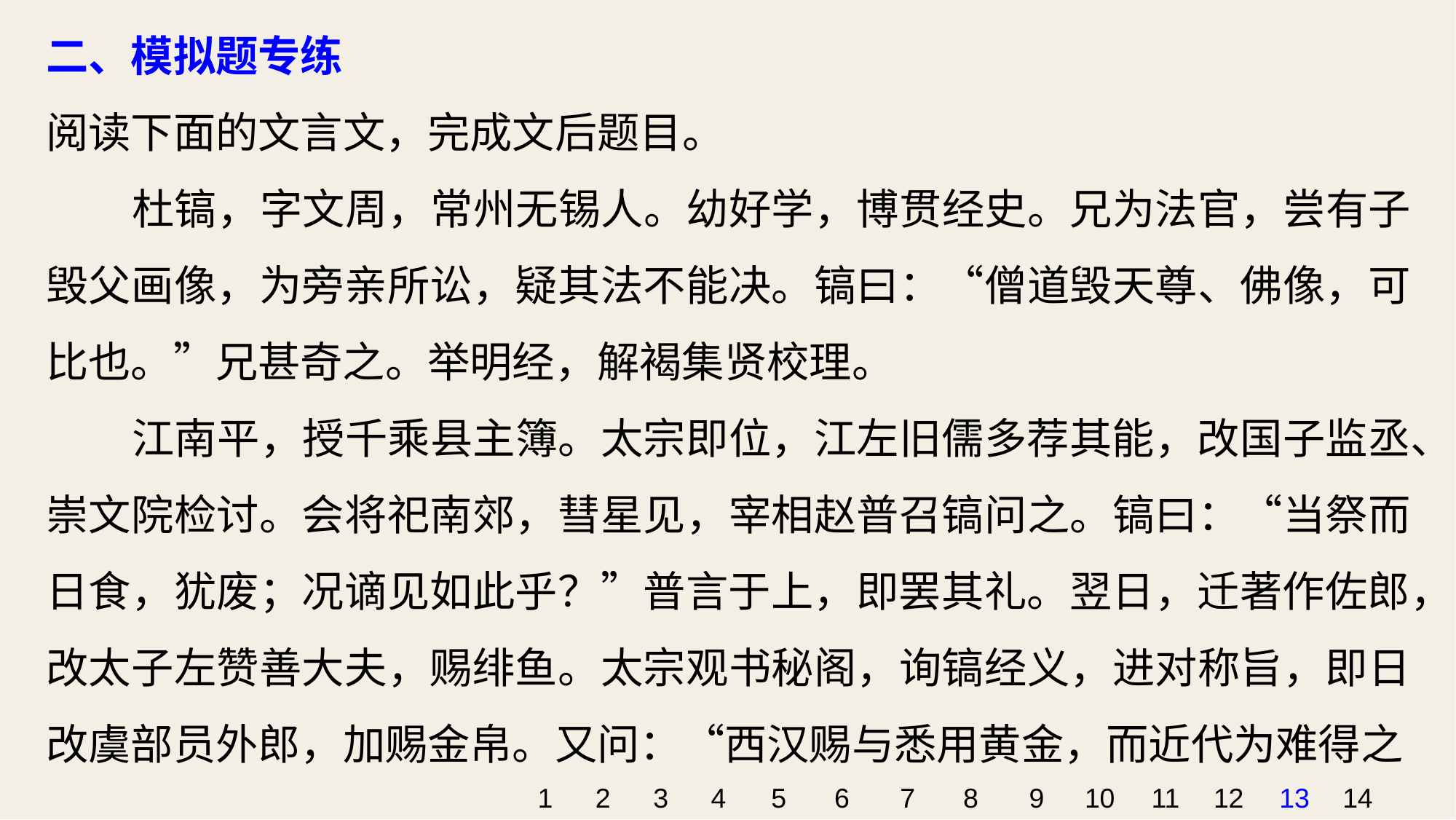

二、模拟题专练
阅读下面的文言文，完成文后题目。
杜镐，字文周，常州无锡人。幼好学，博贯经史。兄为法官，尝有子毁父画像，为旁亲所讼，疑其法不能决。镐曰：“僧道毁天尊、佛像，可比也。”兄甚奇之。举明经，解褐集贤校理。
江南平，授千乘县主簿。太宗即位，江左旧儒多荐其能，改国子监丞、崇文院检讨。会将祀南郊，彗星见，宰相赵普召镐问之。镐曰：“当祭而日食，犹废；况谪见如此乎？”普言于上，即罢其礼。翌日，迁著作佐郎，改太子左赞善大夫，赐绯鱼。太宗观书秘阁，询镐经义，进对称旨，即日改虞部员外郎，加赐金帛。又问：“西汉赐与悉用黄金，而近代为难得之
1
2
3
4
5
6
7
8
9
10
11
12
13
14